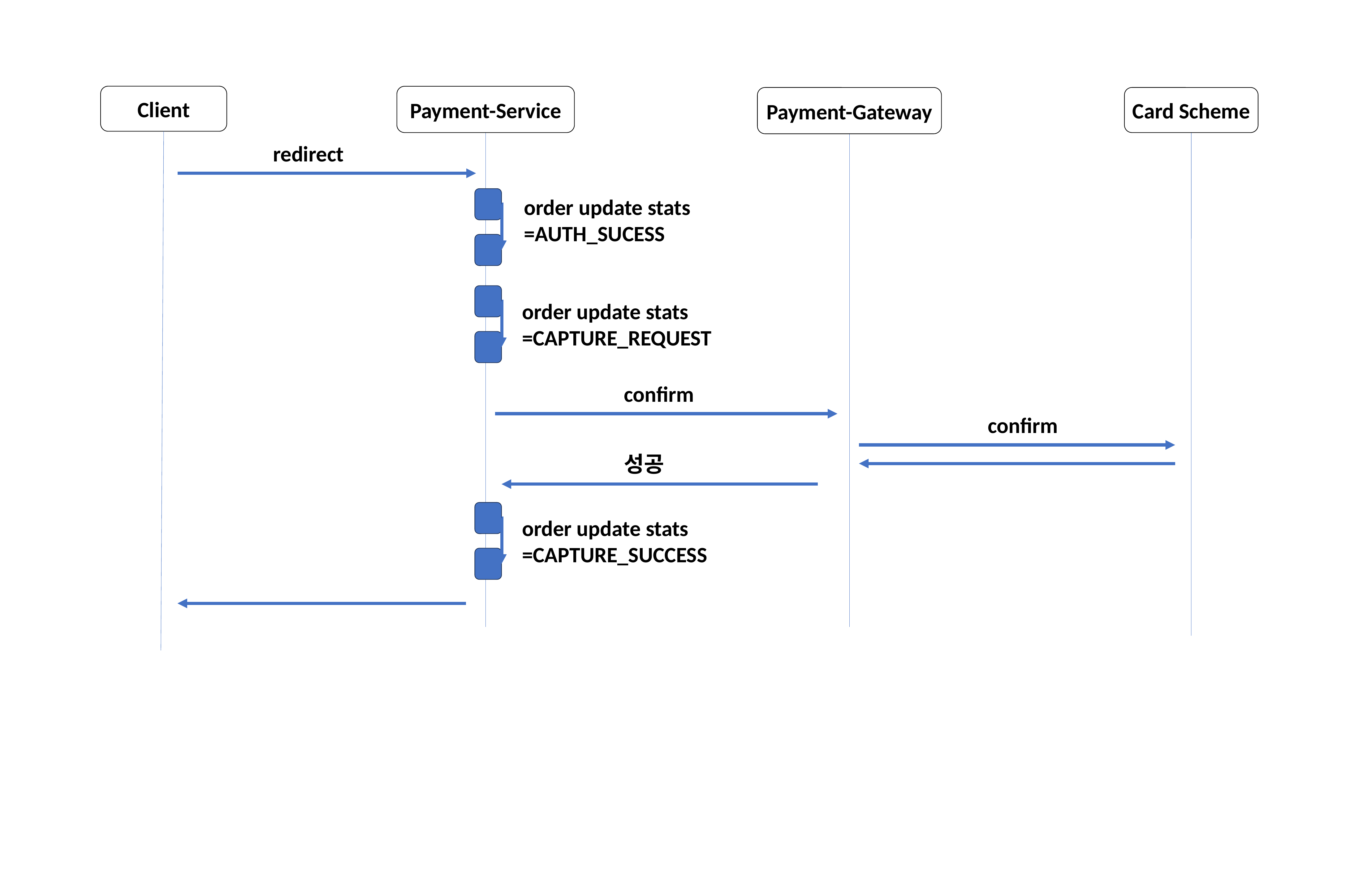

Client
Payment-Service
Payment-Gateway
Card Scheme
redirect

order update stats
=AUTH_SUCESS

order update stats
=CAPTURE_REQUEST
confirm
confirm
성공

order update stats
=CAPTURE_SUCCESS